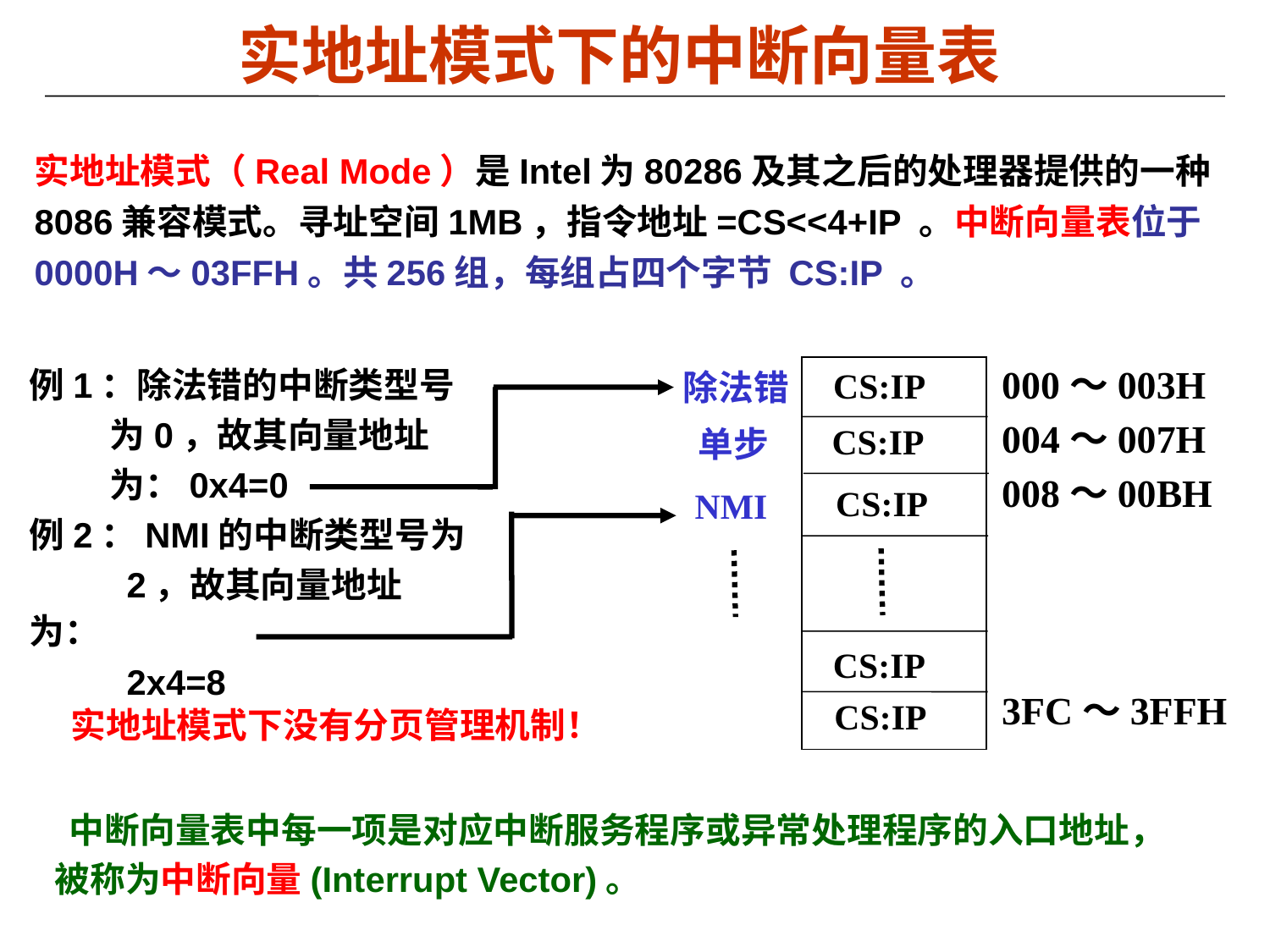

# 实地址模式下的中断向量表
实地址模式（Real Mode）是Intel为80286及其之后的处理器提供的一种8086兼容模式。寻址空间1MB，指令地址=CS<<4+IP 。中断向量表位于0000H～03FFH。共256组，每组占四个字节 CS:IP 。
例1：除法错的中断类型号
         为0，故其向量地址
         为：0x4=0
例2：NMI的中断类型号为
          2，故其向量地址为：
          2x4=8
000～003H
004～007H
008～00BH

3FC～3FFH

CS:IP
除法错

CS:IP
单步

CS:IP
NMI

CS:IP
CS:IP
实地址模式下没有分页管理机制！
 中断向量表中每一项是对应中断服务程序或异常处理程序的入口地址，被称为中断向量(Interrupt Vector)。